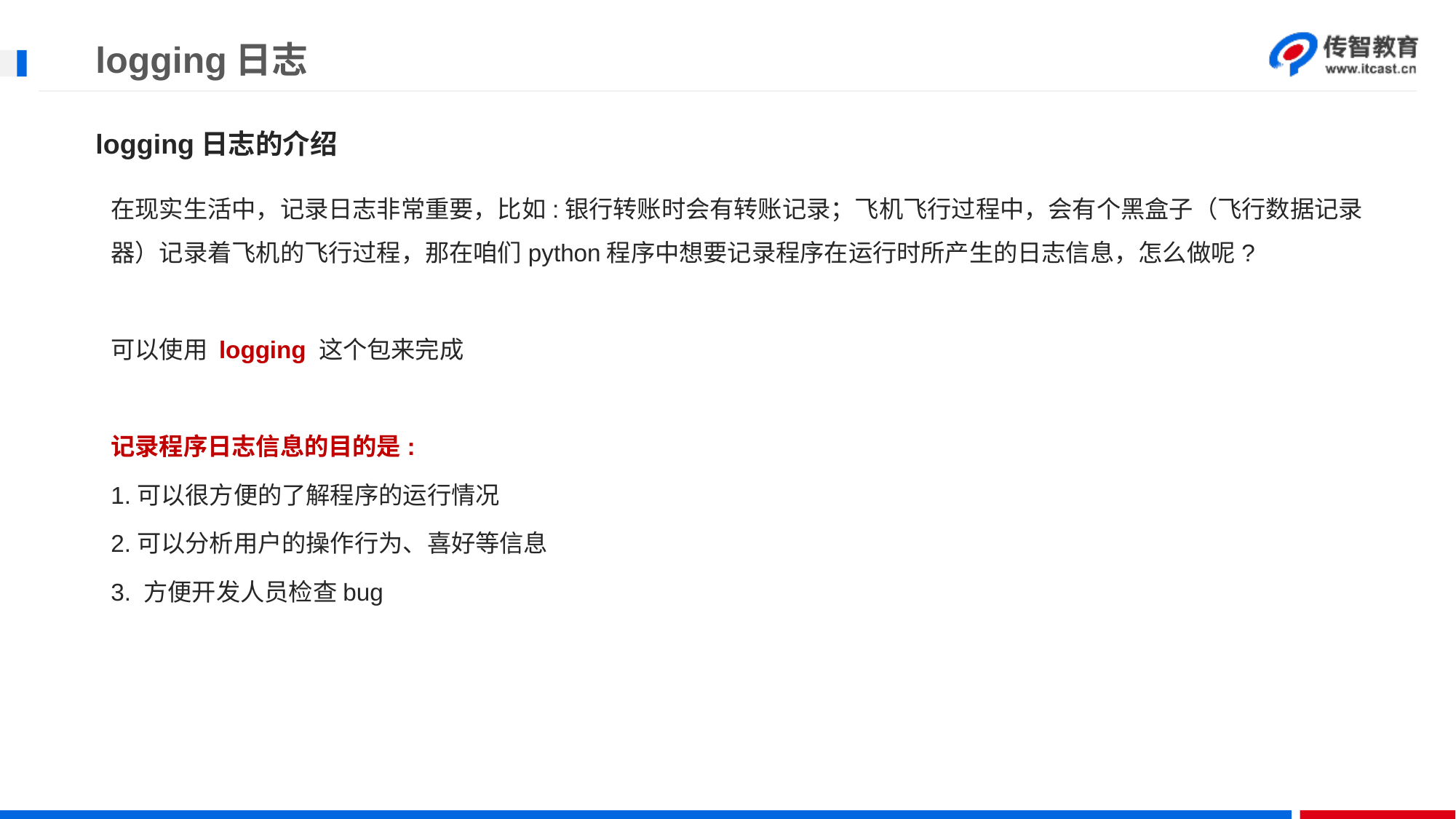

# logging日志
logging日志的介绍
在现实生活中，记录日志非常重要，比如:银行转账时会有转账记录；飞机飞行过程中，会有个黑盒子（飞行数据记录器）记录着飞机的飞行过程，那在咱们python程序中想要记录程序在运行时所产生的日志信息，怎么做呢?

可以使用 logging 这个包来完成

记录程序日志信息的目的是:
1.可以很方便的了解程序的运行情况
2.可以分析用户的操作行为、喜好等信息
3. 方便开发人员检查bug